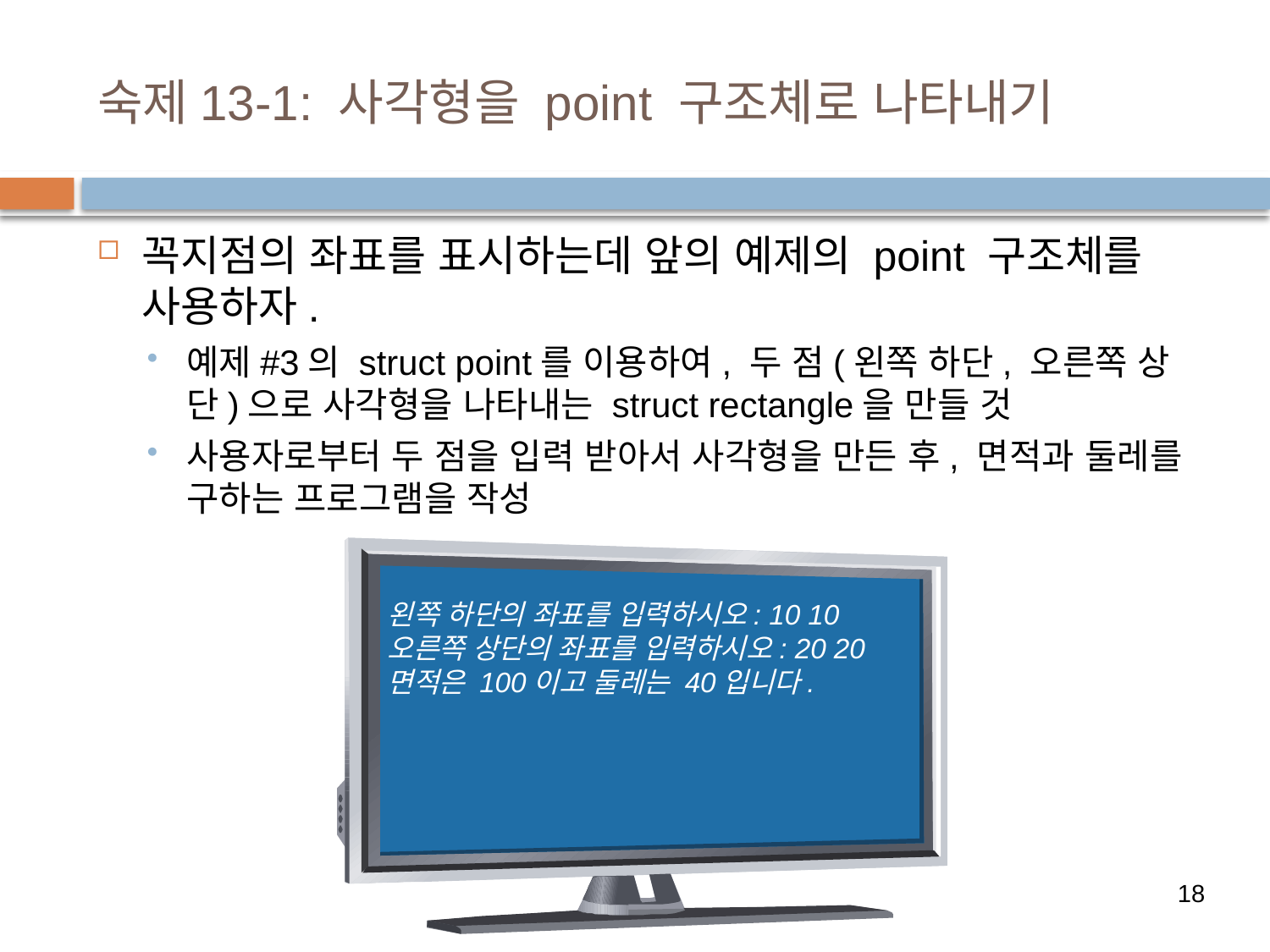

# 숙제13-1: 사각형을 point 구조체로 나타내기
꼭지점의 좌표를 표시하는데 앞의 예제의 point 구조체를 사용하자.
예제#3의 struct point를 이용하여, 두 점(왼쪽 하단, 오른쪽 상단)으로 사각형을 나타내는 struct rectangle을 만들 것
사용자로부터 두 점을 입력 받아서 사각형을 만든 후, 면적과 둘레를 구하는 프로그램을 작성

왼쪽 하단의 좌표를 입력하시오: 10 10
오른쪽 상단의 좌표를 입력하시오: 20 20
면적은 100이고 둘레는 40입니다.
18